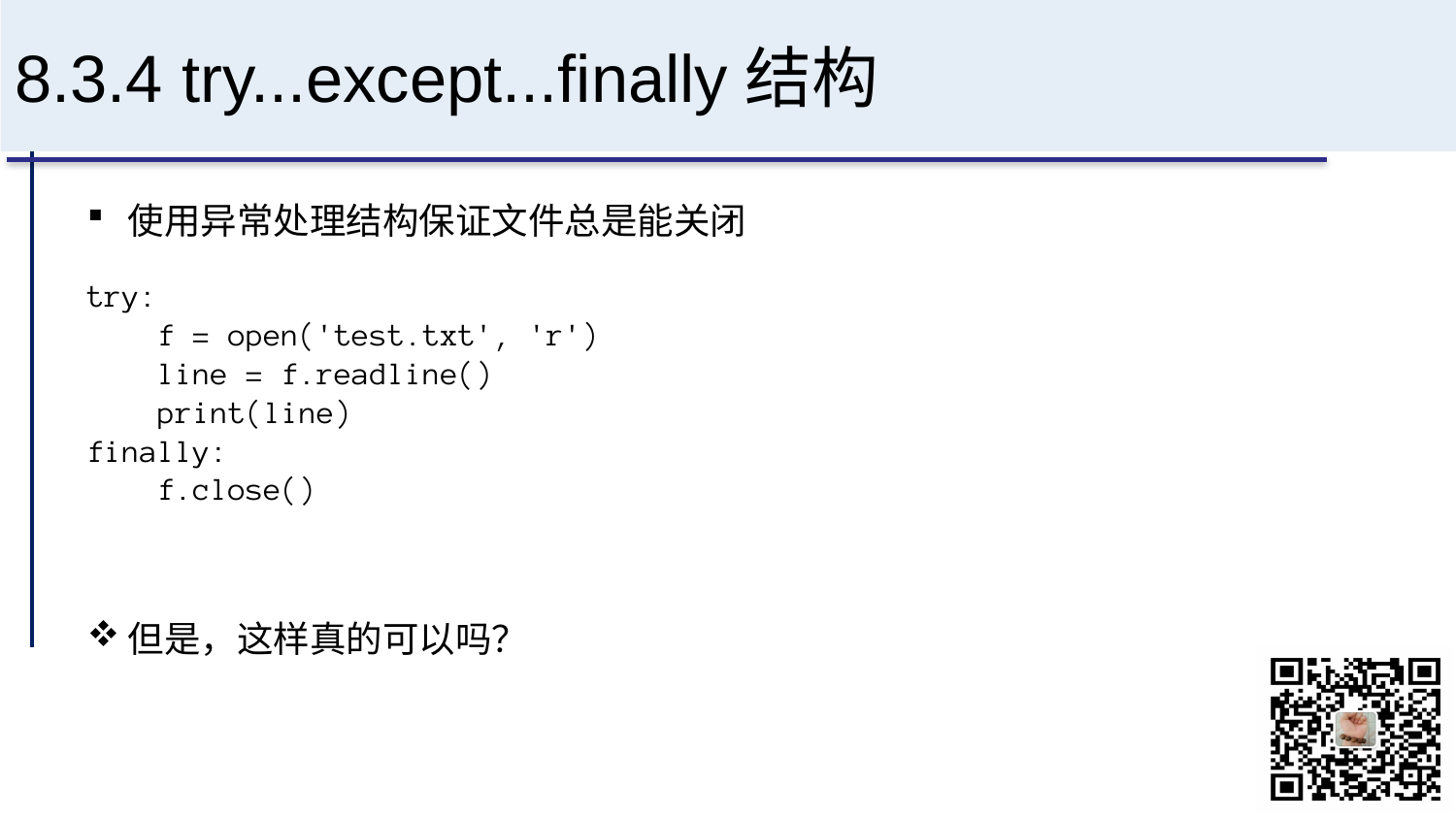

# 8.3.4 try...except...finally结构
使用异常处理结构保证文件总是能关闭

try:
    f = open('test.txt', 'r')
    line = f.readline()
    print(line)
finally:
    f.close()

但是，这样真的可以吗？